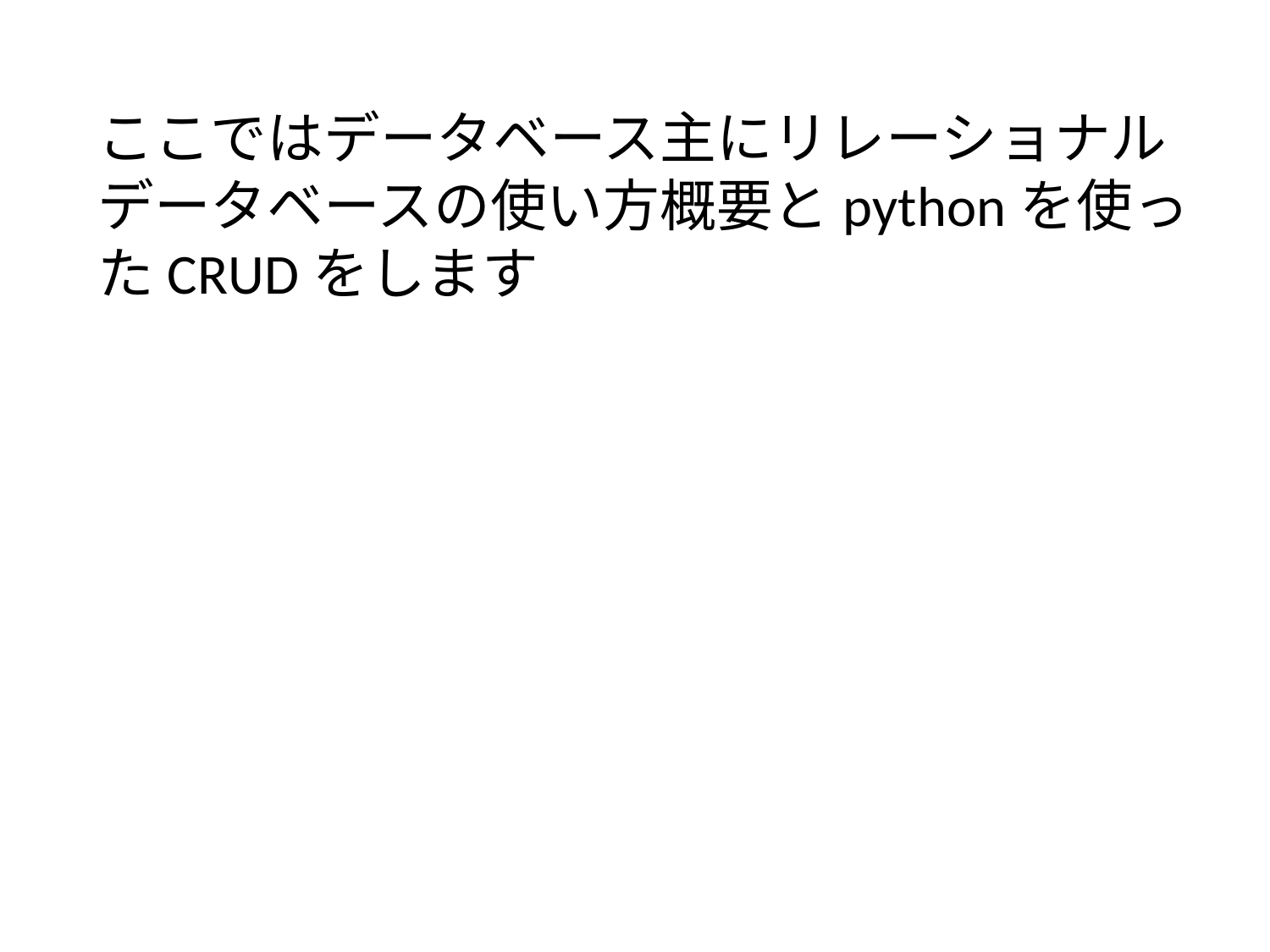

ここではデータベース主にリレーショナルデータベースの使い方概要とpythonを使ったCRUDをします